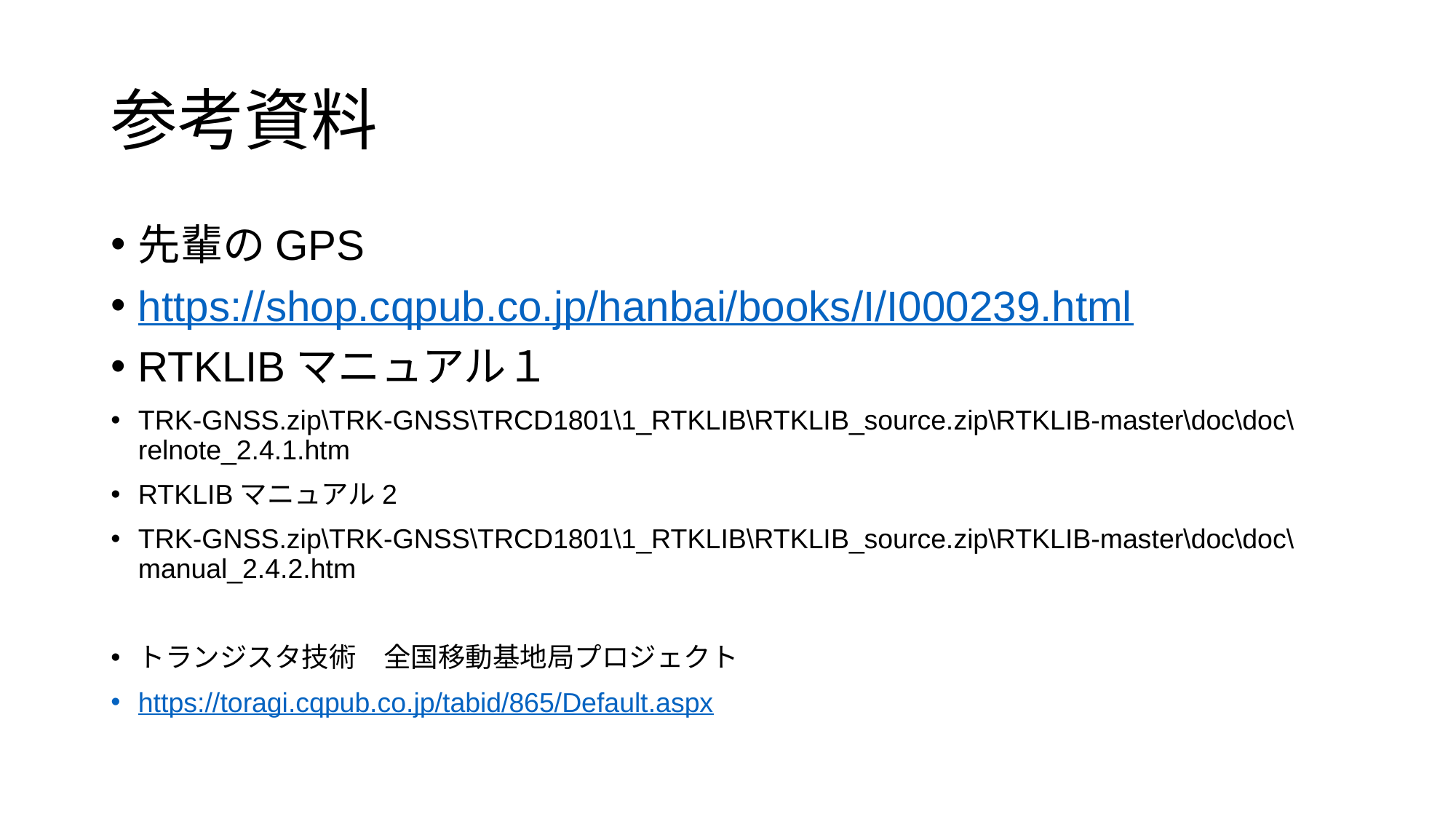

# 参考資料
先輩のGPS
https://shop.cqpub.co.jp/hanbai/books/I/I000239.html
RTKLIBマニュアル１
TRK-GNSS.zip\TRK-GNSS\TRCD1801\1_RTKLIB\RTKLIB_source.zip\RTKLIB-master\doc\doc\relnote_2.4.1.htm
RTKLIBマニュアル2
TRK-GNSS.zip\TRK-GNSS\TRCD1801\1_RTKLIB\RTKLIB_source.zip\RTKLIB-master\doc\doc\manual_2.4.2.htm

トランジスタ技術　全国移動基地局プロジェクト
https://toragi.cqpub.co.jp/tabid/865/Default.aspx